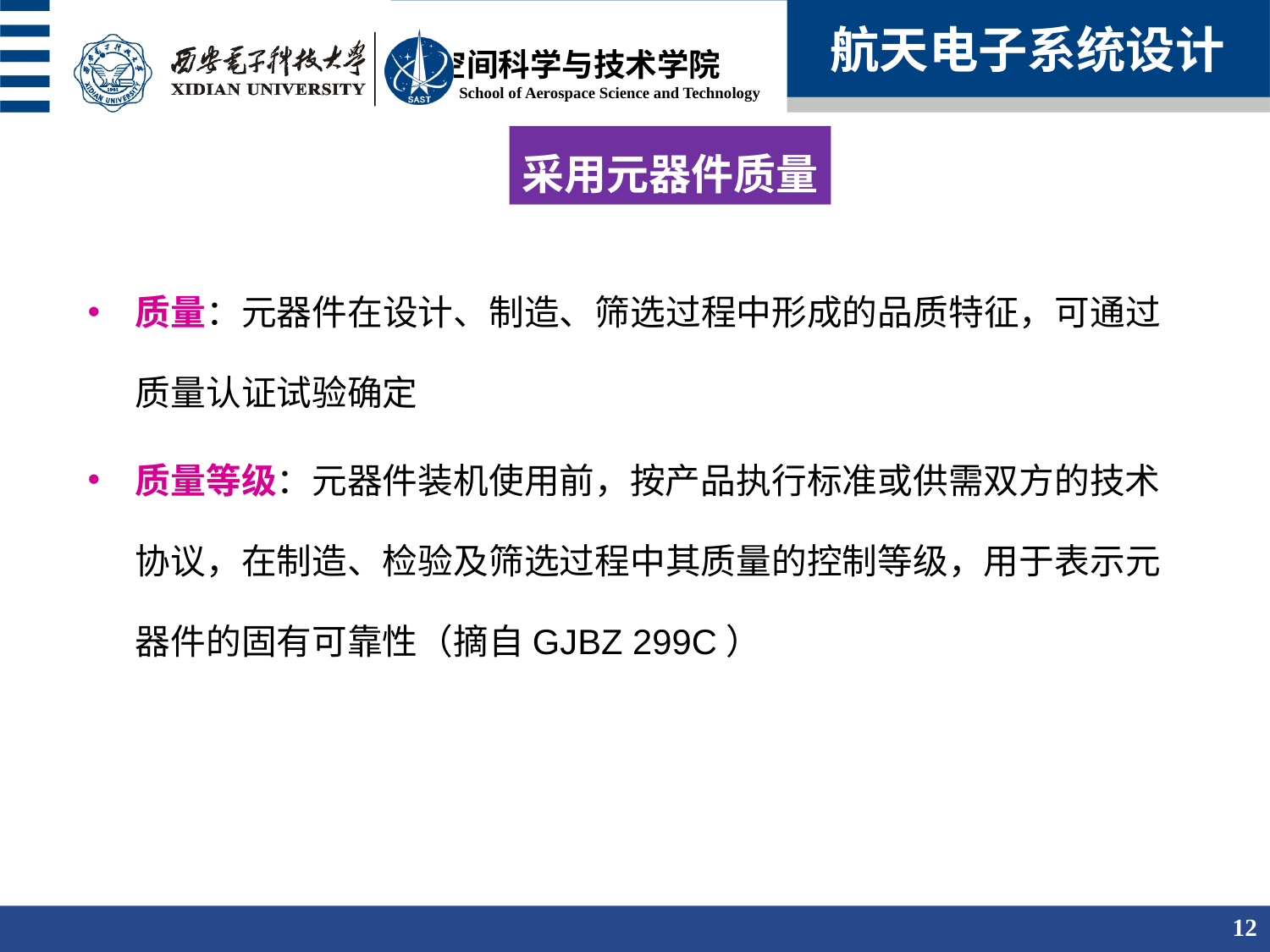

航天电子系统设计
采用元器件质量
质量：元器件在设计、制造、筛选过程中形成的品质特征，可通过质量认证试验确定
质量等级：元器件装机使用前，按产品执行标准或供需双方的技术协议，在制造、检验及筛选过程中其质量的控制等级，用于表示元器件的固有可靠性（摘自GJBZ 299C）